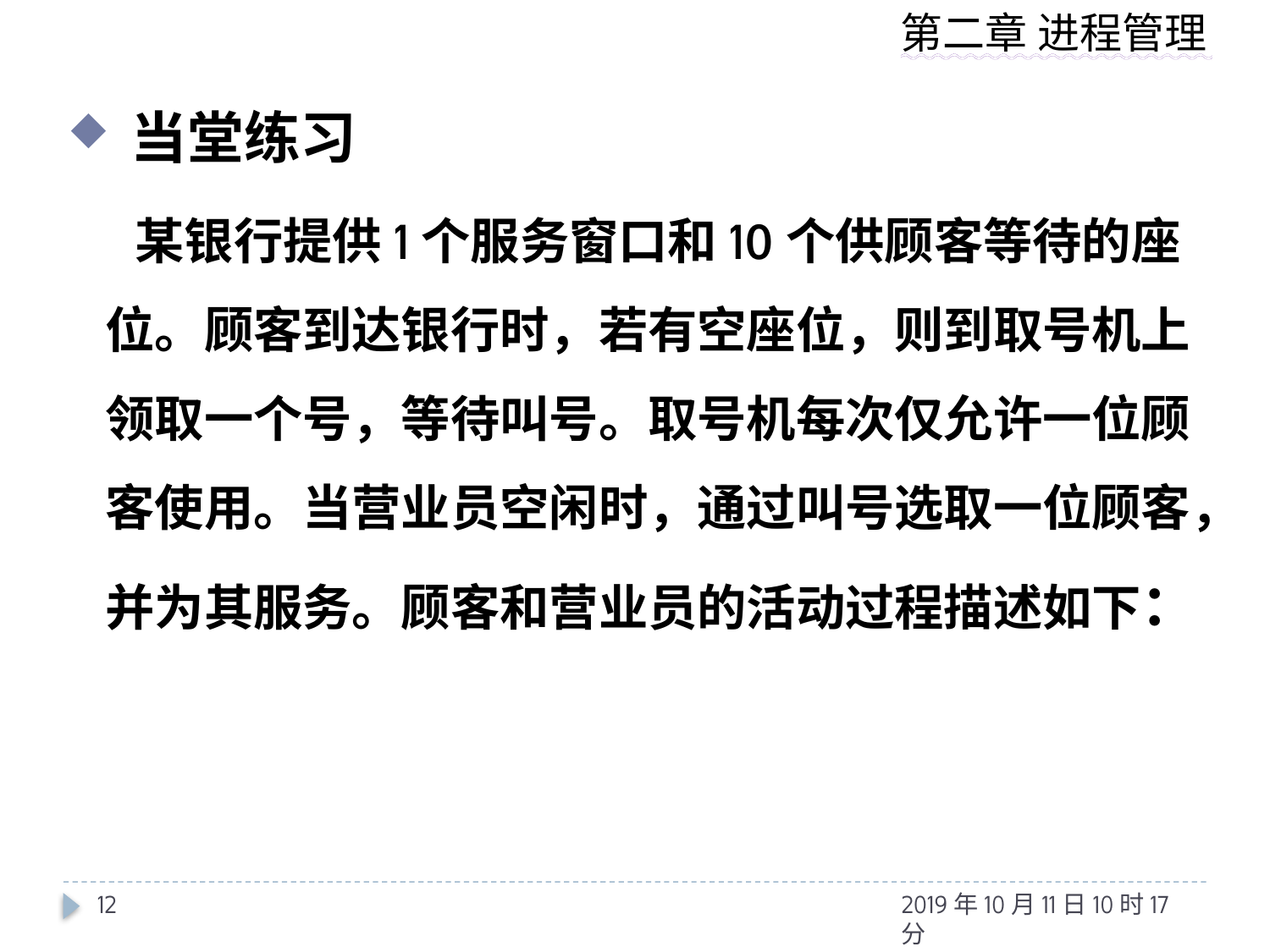

当堂练习
     某银行提供1个服务窗口和10个供顾客等待的座位。顾客到达银行时，若有空座位，则到取号机上领取一个号，等待叫号。取号机每次仅允许一位顾客使用。当营业员空闲时，通过叫号选取一位顾客，并为其服务。顾客和营业员的活动过程描述如下：
12
2019年10月11日10时17分